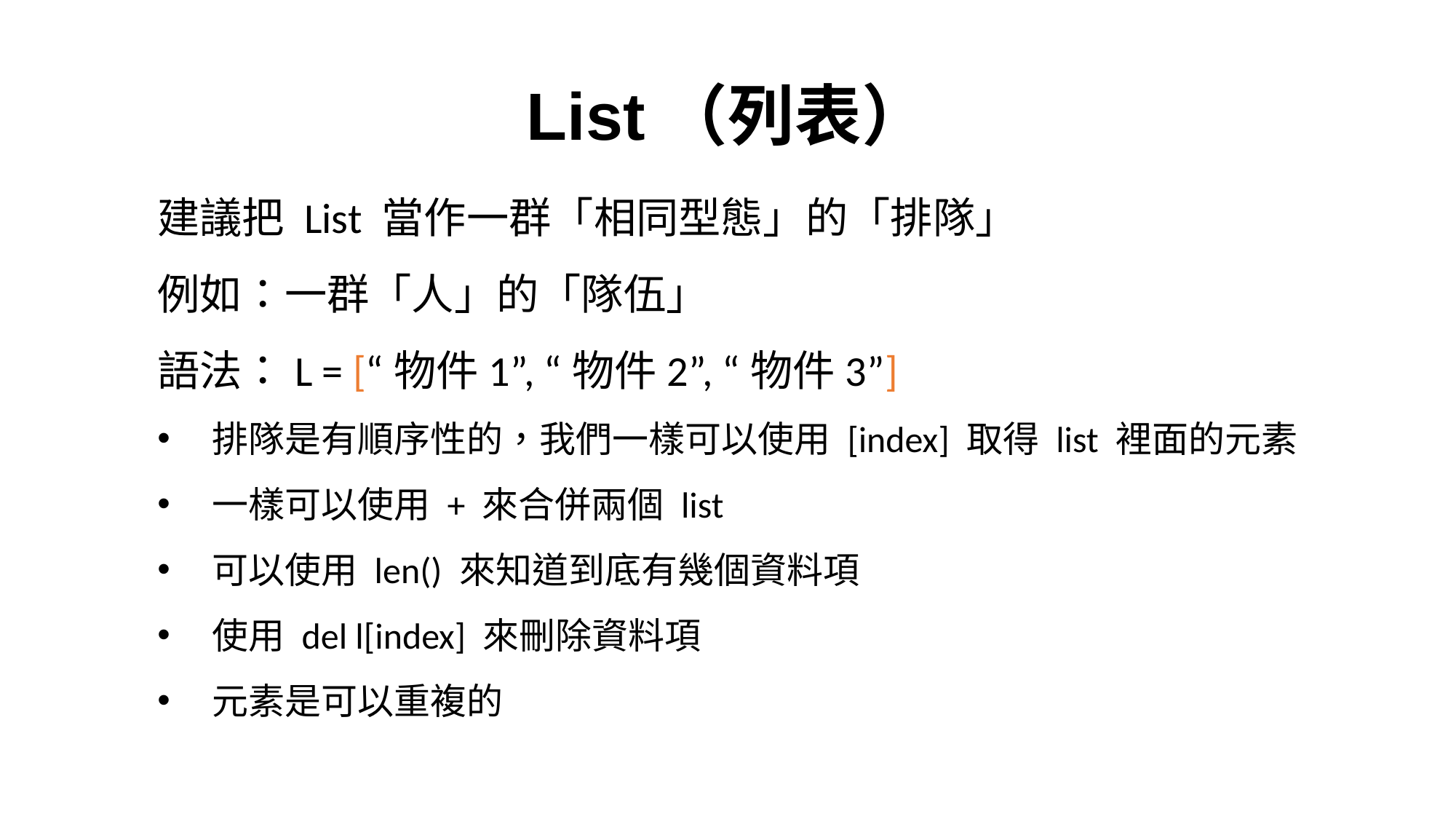

List（列表）
建議把 List 當作一群「相同型態」的「排隊」
例如：一群「人」的「隊伍」
語法：L = [“物件1”, “物件2”, “物件3”]
排隊是有順序性的，我們一樣可以使用 [index] 取得 list 裡面的元素
一樣可以使用 + 來合併兩個 list
可以使用 len() 來知道到底有幾個資料項
使用 del l[index] 來刪除資料項
元素是可以重複的